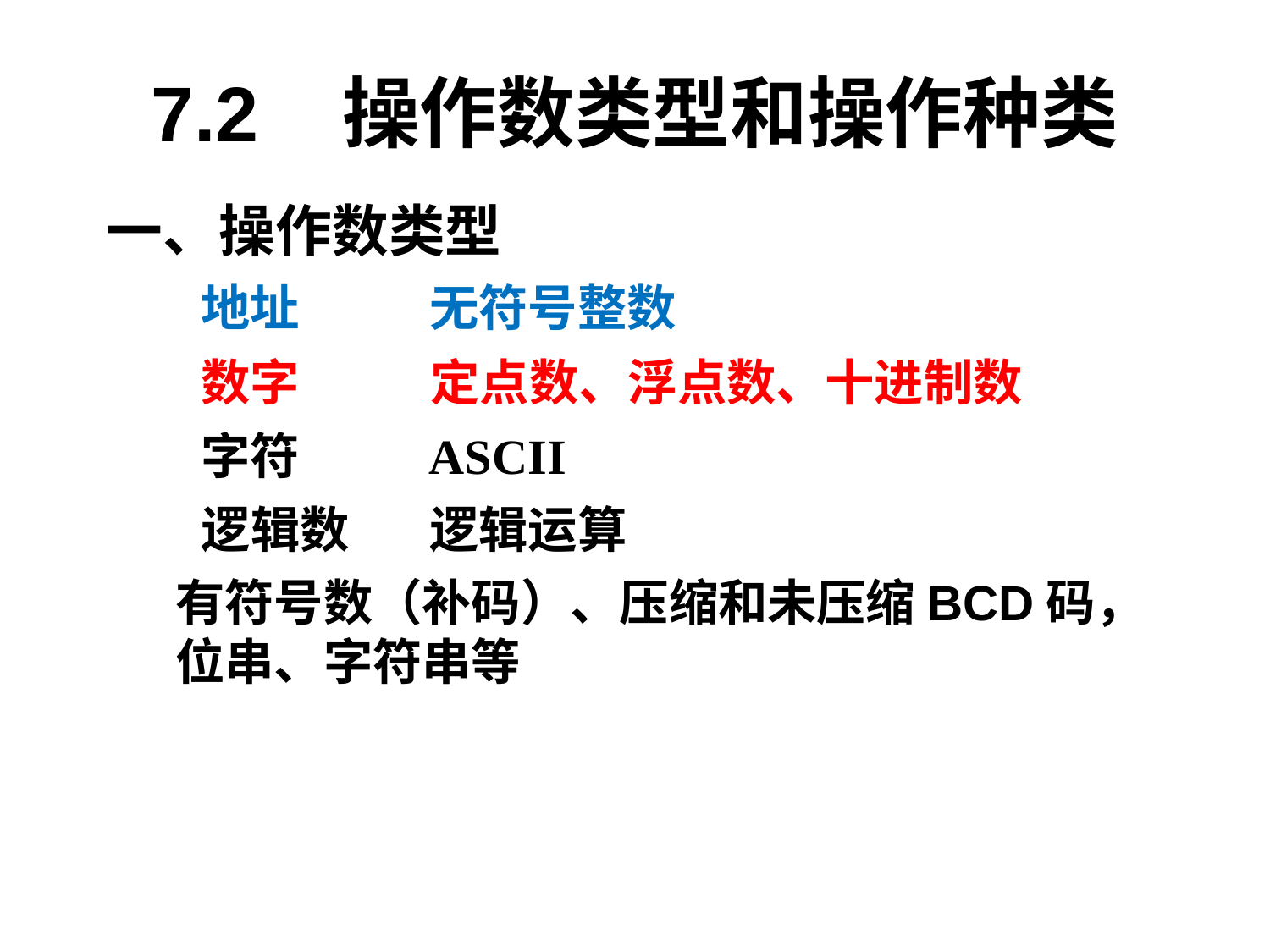

# 7.2   操作数类型和操作种类
一、操作数类型
地址
数字
字符
逻辑数
无符号整数
定点数、浮点数、十进制数
ASCII
逻辑运算
有符号数（补码）、压缩和未压缩BCD码，位串、字符串等